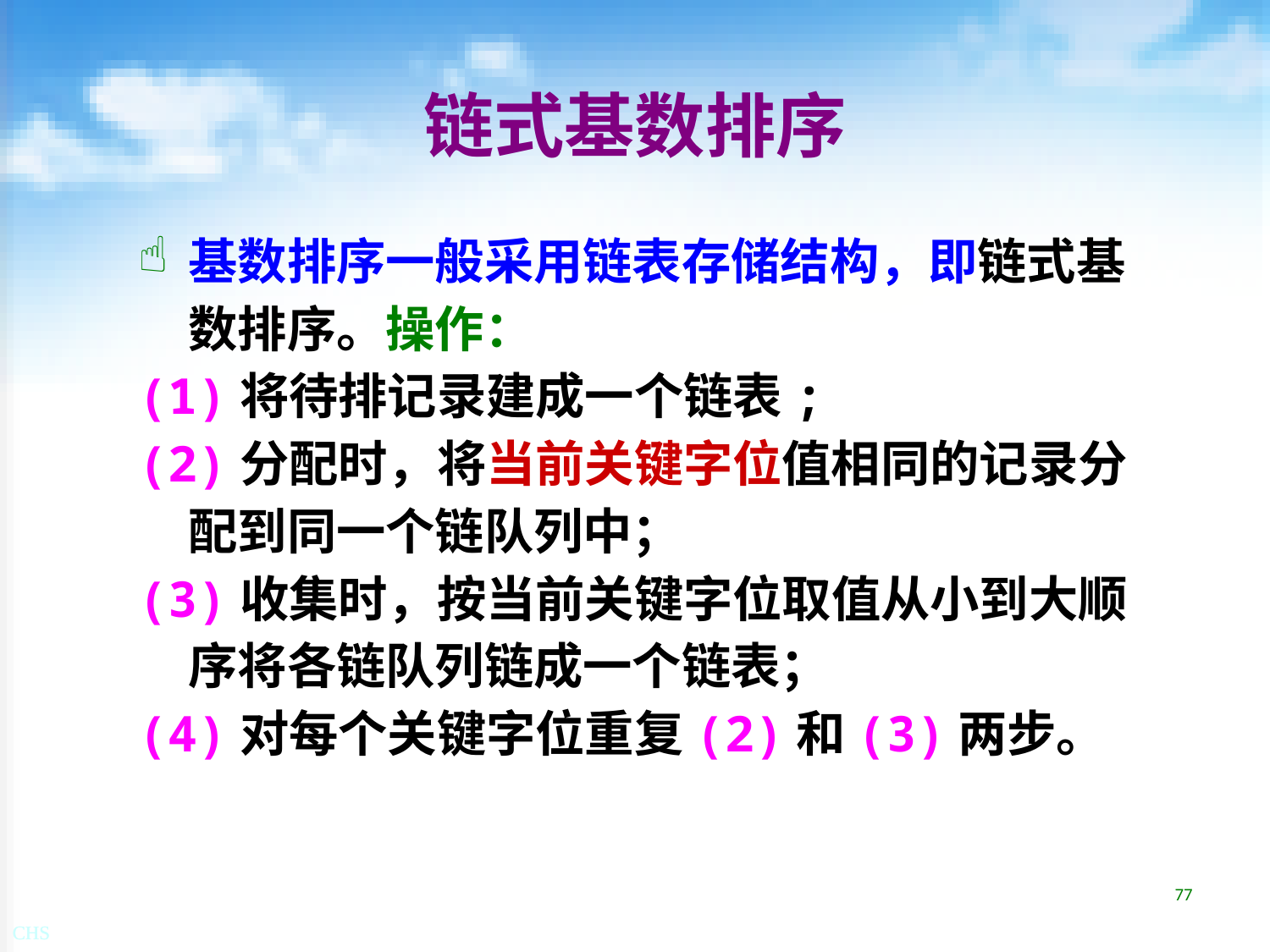

# 链式基数排序
基数排序一般采用链表存储结构，即链式基数排序。操作：
(1)将待排记录建成一个链表;
(2)分配时，将当前关键字位值相同的记录分配到同一个链队列中；
(3)收集时，按当前关键字位取值从小到大顺序将各链队列链成一个链表；
(4)对每个关键字位重复(2)和(3)两步。
77